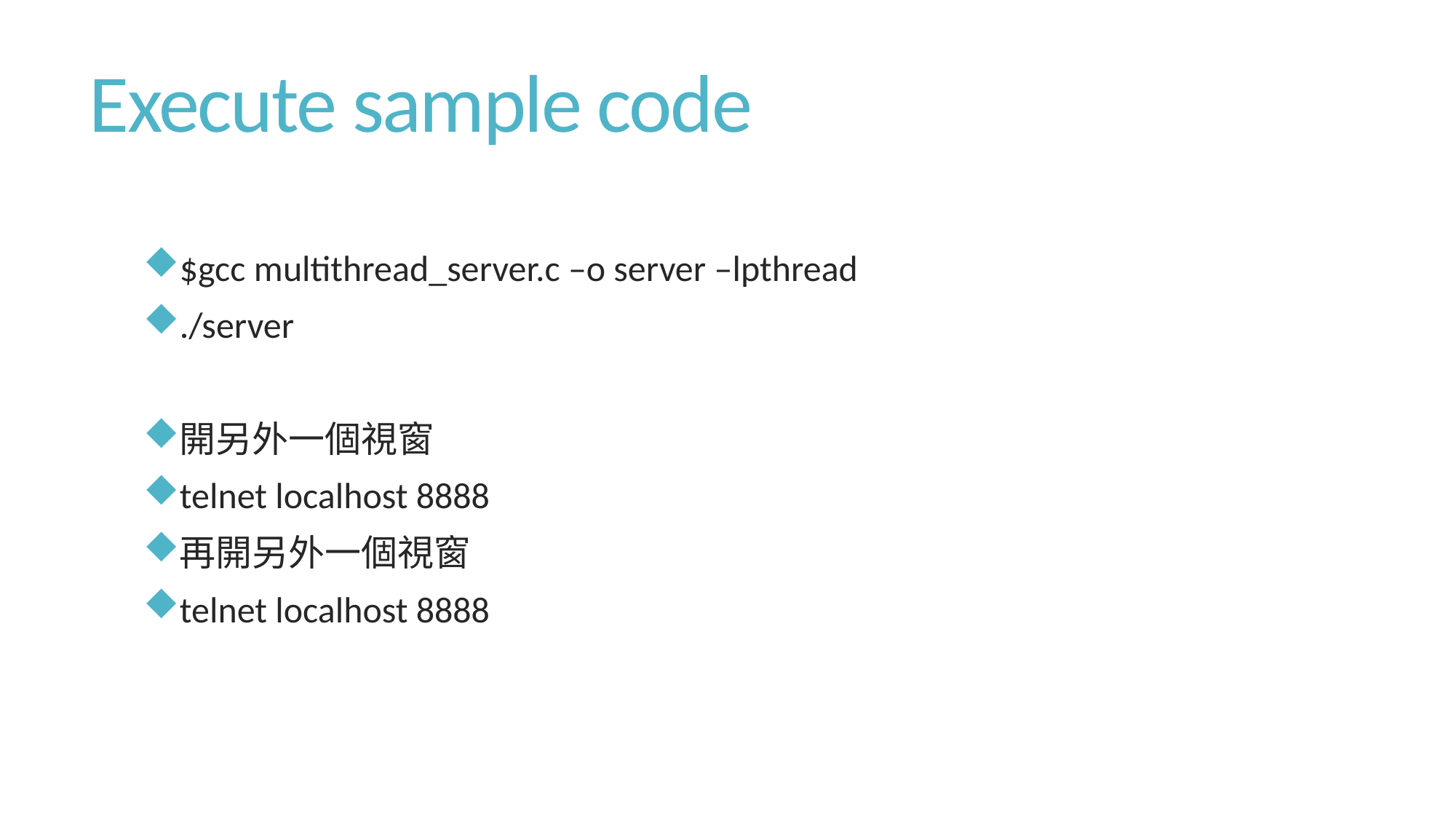

# Execute sample code
$gcc multithread_server.c –o server –lpthread
./server

開另外一個視窗
telnet localhost 8888
再開另外一個視窗
telnet localhost 8888